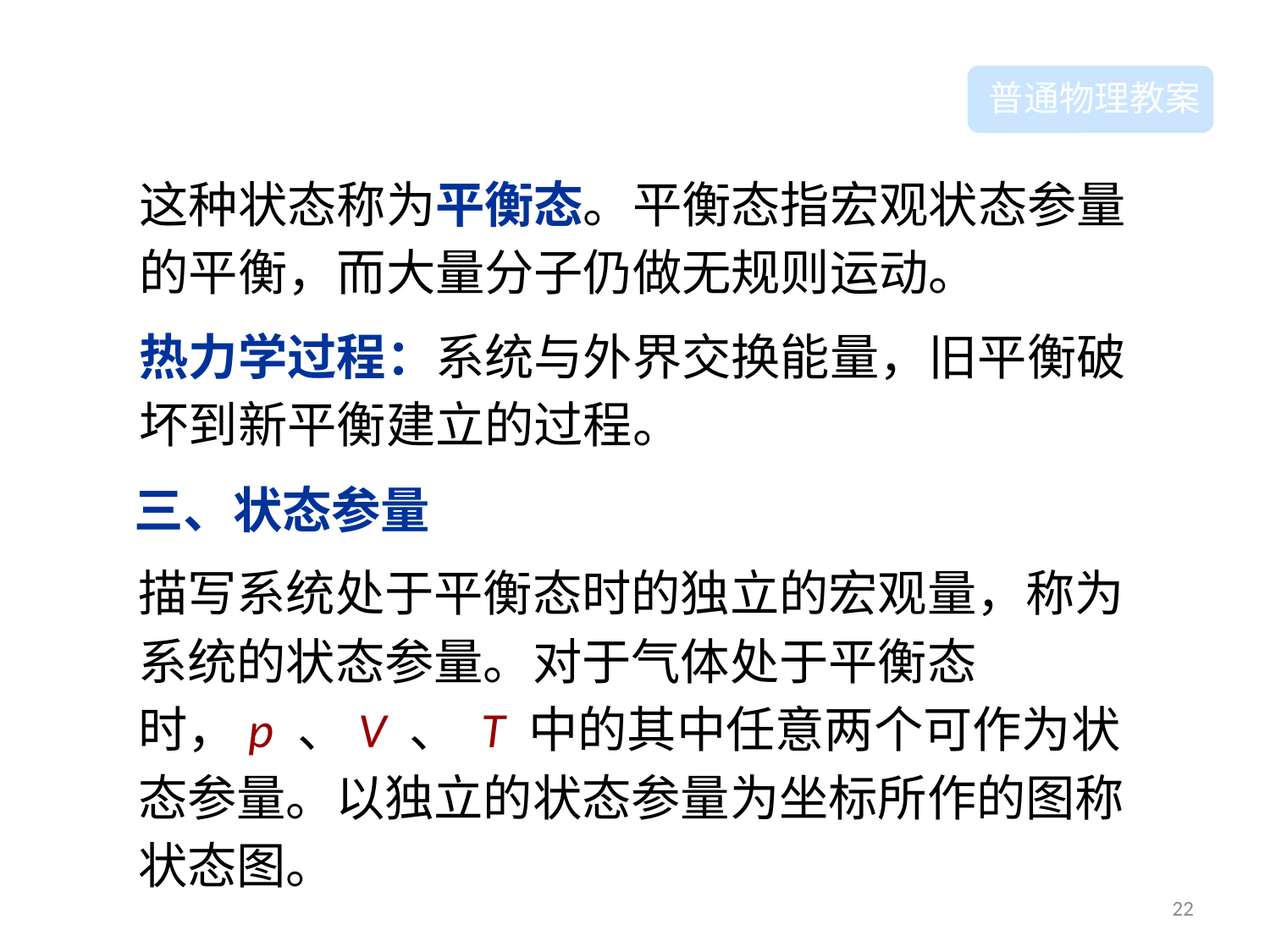

普通物理教案
这种状态称为平衡态。平衡态指宏观状态参量的平衡，而大量分子仍做无规则运动。
热力学过程：系统与外界交换能量，旧平衡破坏到新平衡建立的过程。
三、状态参量
描写系统处于平衡态时的独立的宏观量，称为系统的状态参量。对于气体处于平衡态时，p 、V 、 T 中的其中任意两个可作为状态参量。以独立的状态参量为坐标所作的图称状态图。
22